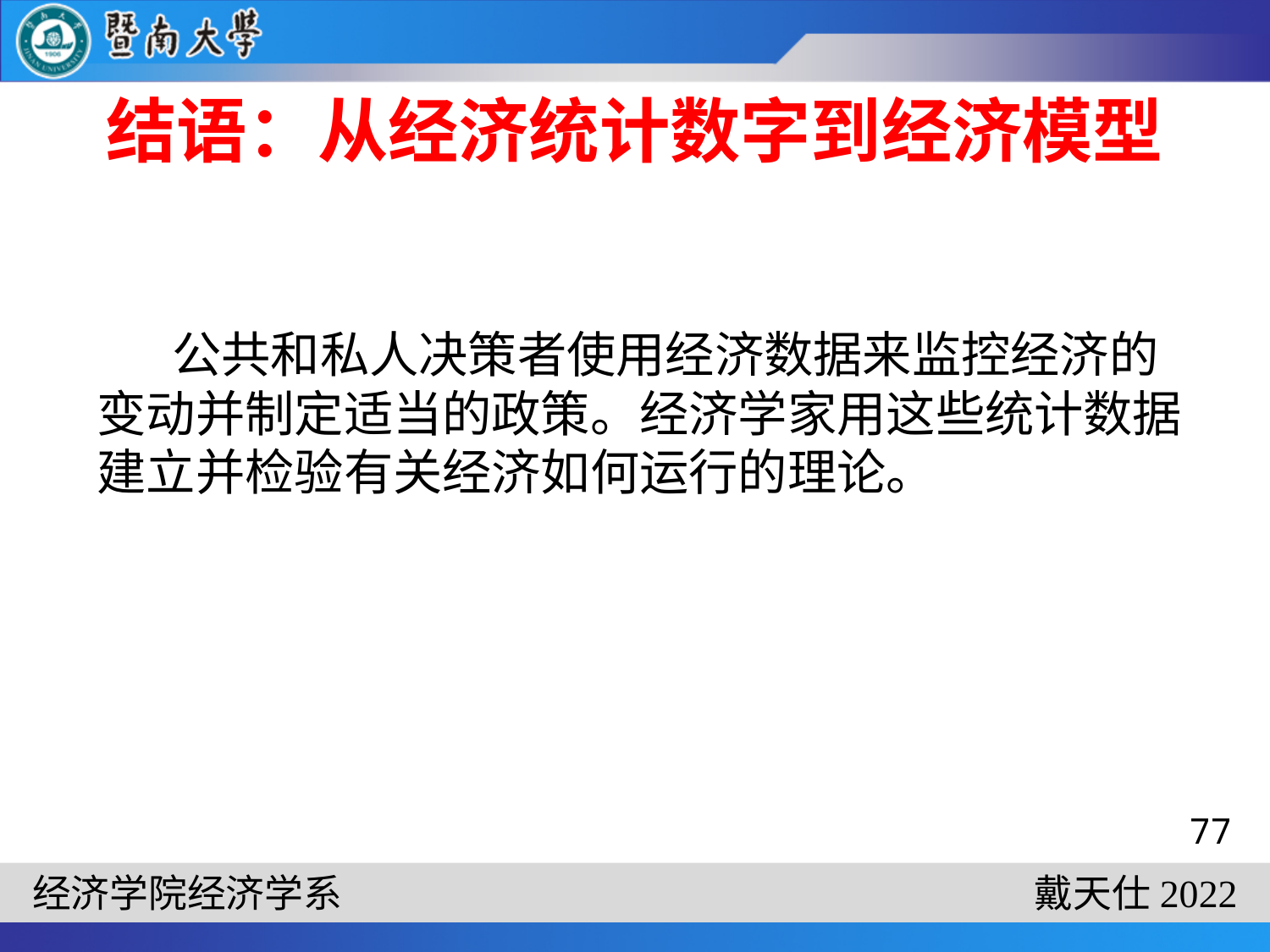

# 结语：从经济统计数字到经济模型

公共和私人决策者使用经济数据来监控经济的变动并制定适当的政策。经济学家用这些统计数据建立并检验有关经济如何运行的理论。

77